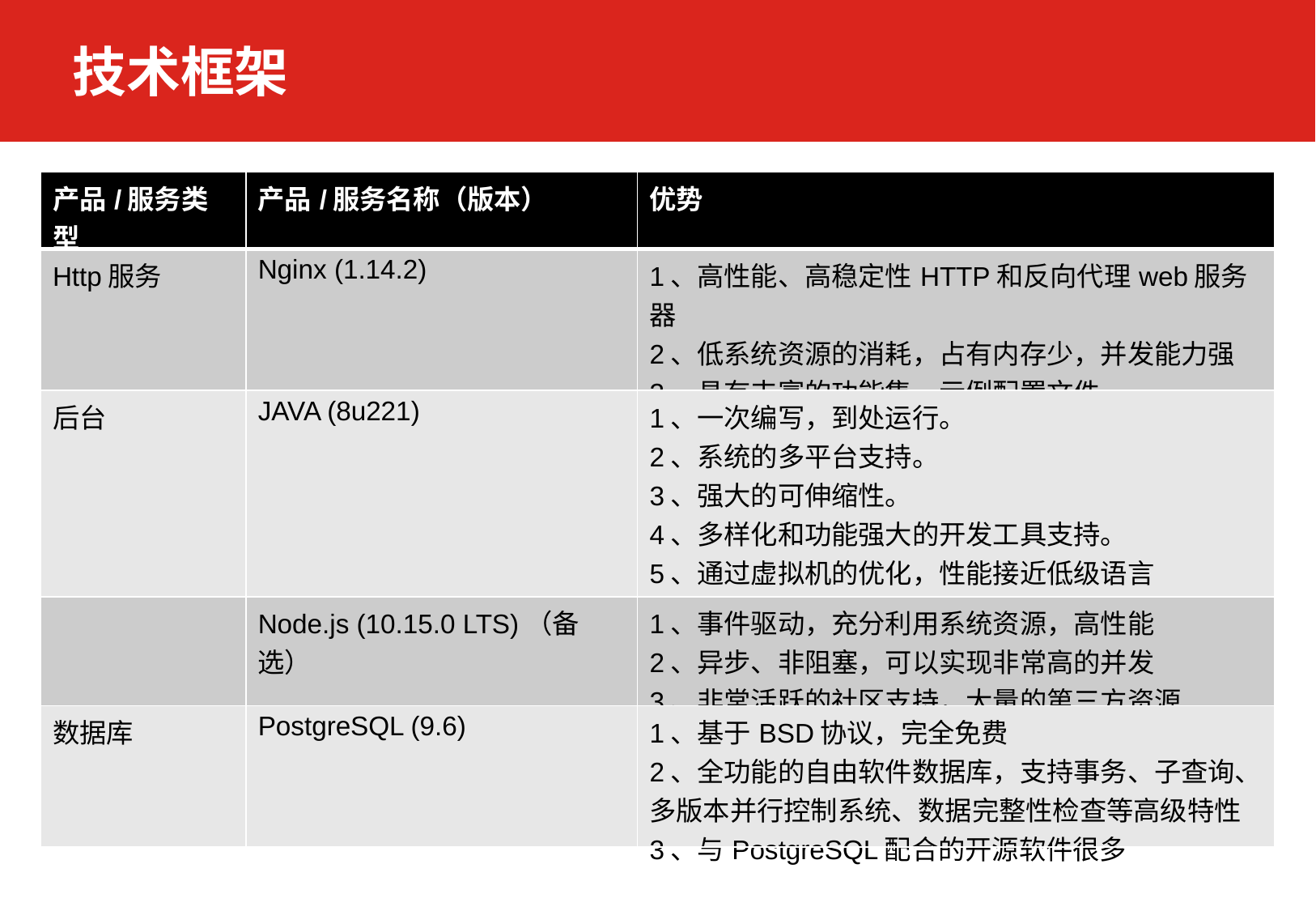

技术框架
| 产品/服务类型 | 产品/服务名称（版本） | 优势 |
| --- | --- | --- |
| Http服务 | Nginx (1.14.2) | 1、高性能、高稳定性HTTP和反向代理web服务器 2、低系统资源的消耗，占有内存少，并发能力强 3、具有丰富的功能集、示例配置文件 |
| 后台 | JAVA (8u221) | 1、一次编写，到处运行。 2、系统的多平台支持。 3、强大的可伸缩性。 4、多样化和功能强大的开发工具支持。 5、通过虚拟机的优化，性能接近低级语言 6、高安全性 |
|  | Node.js (10.15.0 LTS)（备选） | 1、事件驱动，充分利用系统资源，高性能 2、异步、非阻塞，可以实现非常高的并发 3、非常活跃的社区支持，大量的第三方资源 |
| 数据库 | PostgreSQL (9.6) | 1、基于BSD协议，完全免费 2、全功能的自由软件数据库，支持事务、子查询、多版本并行控制系统、数据完整性检查等高级特性 3、与PostgreSQL配合的开源软件很多 |